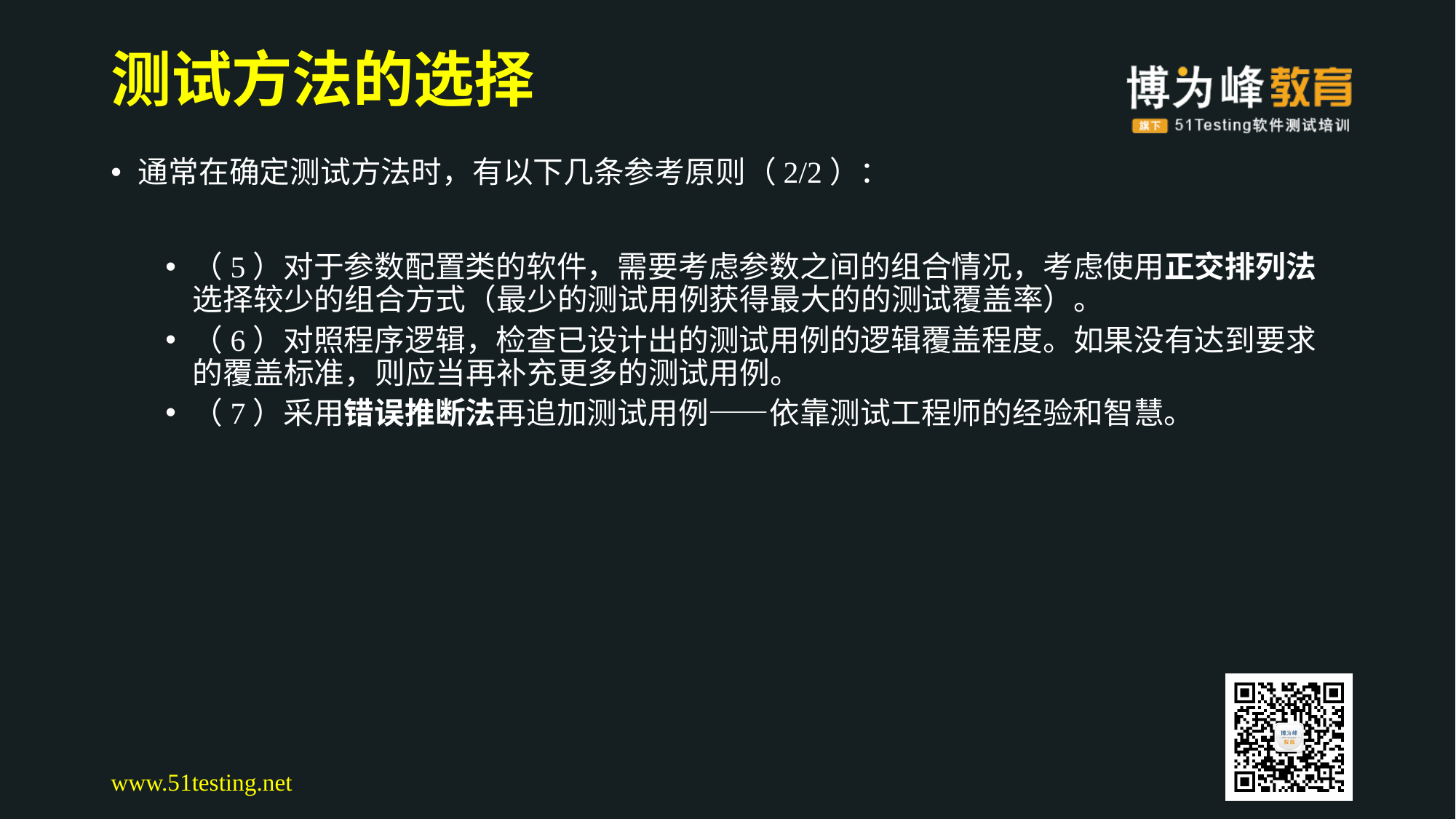

# 测试方法的选择
通常在确定测试方法时，有以下几条参考原则（2/2）：

（5）对于参数配置类的软件，需要考虑参数之间的组合情况，考虑使用正交排列法选择较少的组合方式（最少的测试用例获得最大的的测试覆盖率）。
（6）对照程序逻辑，检查已设计出的测试用例的逻辑覆盖程度。如果没有达到要求的覆盖标准，则应当再补充更多的测试用例。
（7）采用错误推断法再追加测试用例——依靠测试工程师的经验和智慧。

www.51testing.net